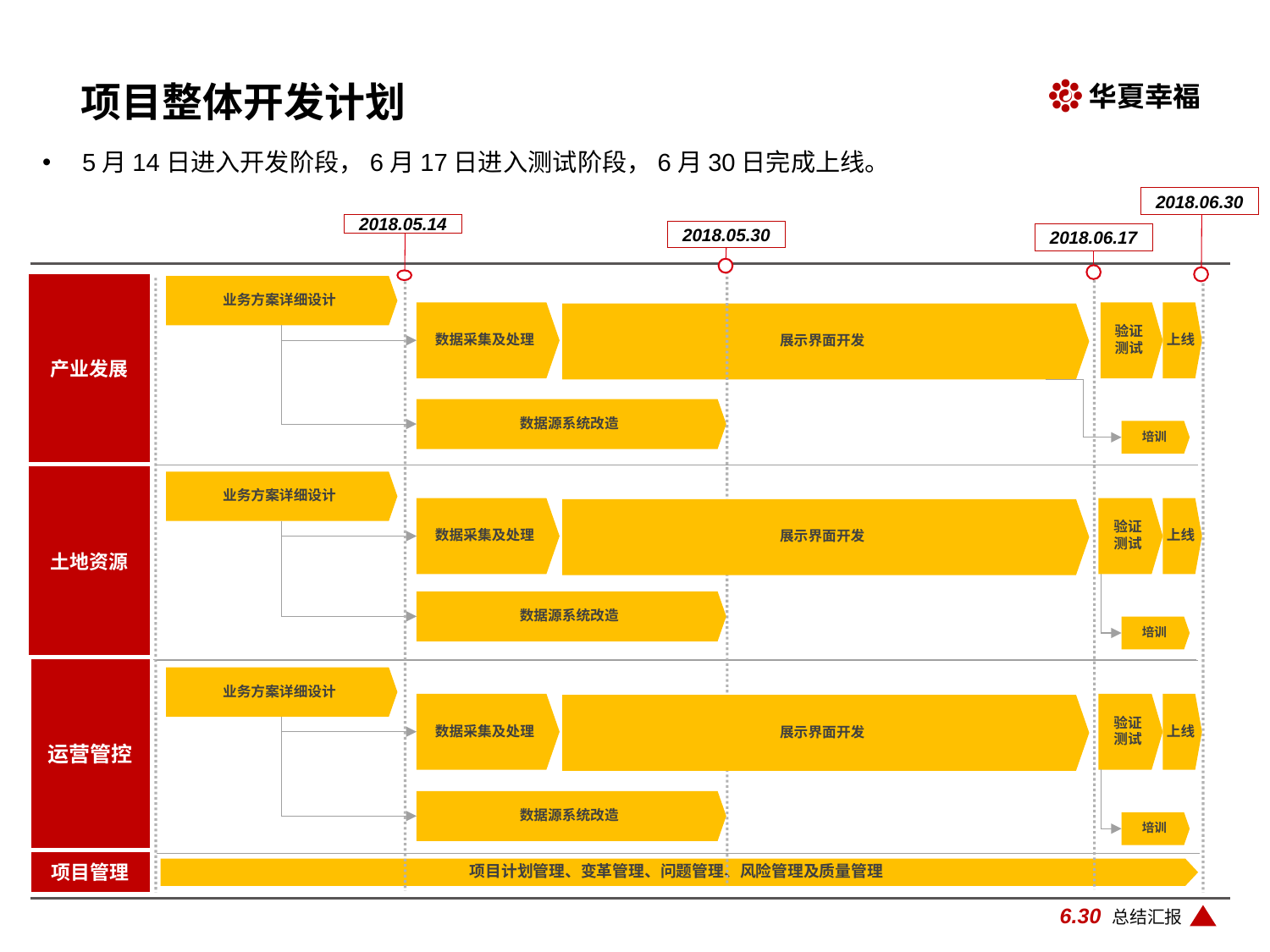

# 项目整体开发计划
5月14日进入开发阶段，6月17日进入测试阶段，6月30日完成上线。
2018.06.30

2018.05.14

2018.05.30

2018.06.17

产业发展

业务方案详细设计

数据采集及处理
验证
测试
上线
展示界面开发
数据源系统改造
培训
土地资源
业务方案详细设计
数据采集及处理
验证
测试
上线
展示界面开发
数据源系统改造
培训
运营管控
业务方案详细设计
数据采集及处理
验证
测试
上线
展示界面开发
数据源系统改造
培训
项目管理
项目计划管理、变革管理、问题管理、风险管理及质量管理
6.30 总结汇报